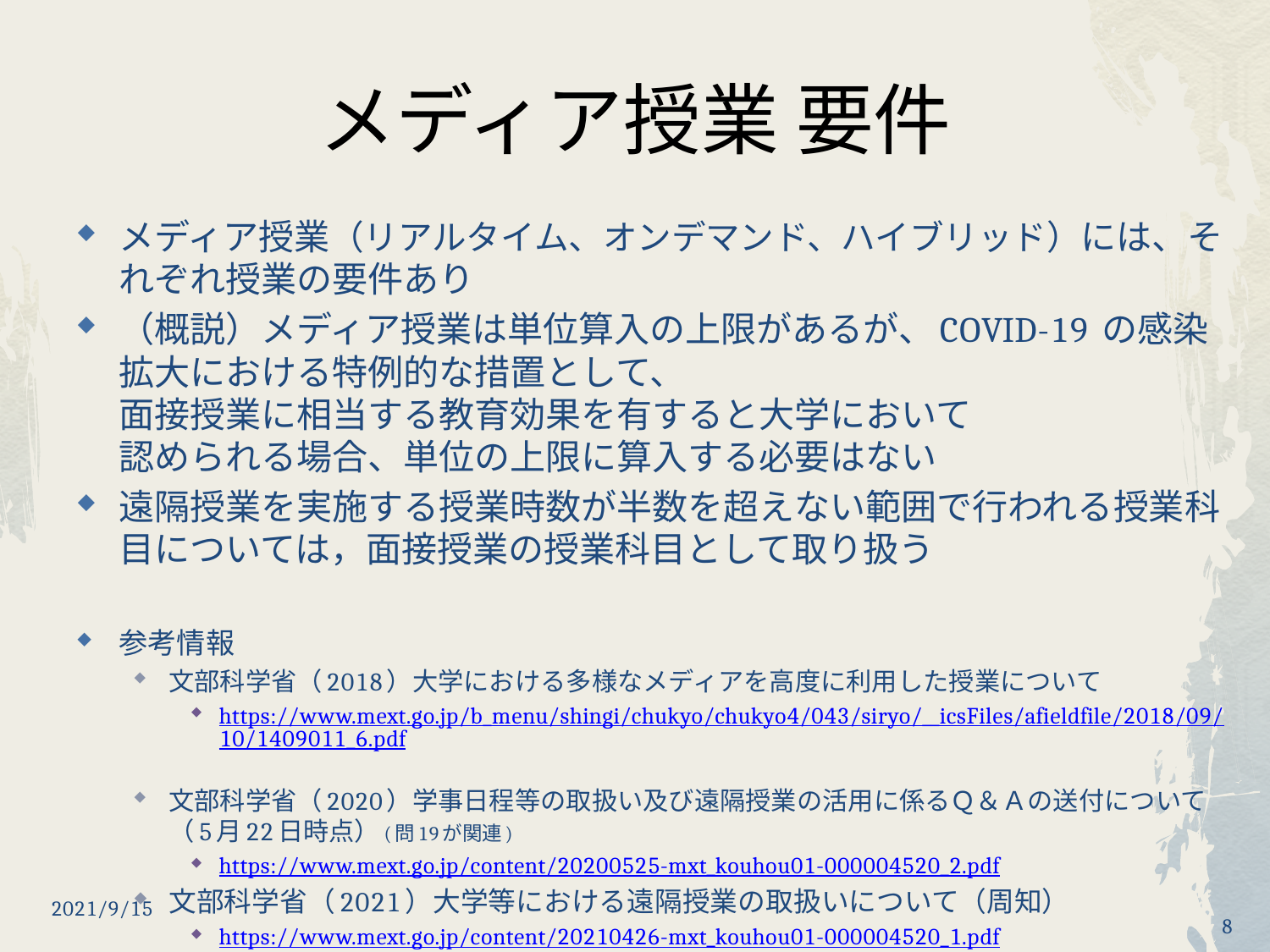

# メディア授業 要件
メディア授業（リアルタイム、オンデマンド、ハイブリッド）には、それぞれ授業の要件あり
（概説）メディア授業は単位算入の上限があるが、COVID-19 の感染拡大における特例的な措置として、
面接授業に相当する教育効果を有すると大学において
認められる場合、単位の上限に算入する必要はない
遠隔授業を実施する授業時数が半数を超えない範囲で行われる授業科目については，面接授業の授業科目として取り扱う

参考情報
文部科学省（2018）大学における多様なメディアを高度に利用した授業について
https://www.mext.go.jp/b_menu/shingi/chukyo/chukyo4/043/siryo/__icsFiles/afieldfile/2018/09/10/1409011_6.pdf
文部科学省（2020）学事日程等の取扱い及び遠隔授業の活用に係るＱ＆Ａの送付について（5月22日時点）(問19が関連)
https://www.mext.go.jp/content/20200525-mxt_kouhou01-000004520_2.pdf
文部科学省（2021）大学等における遠隔授業の取扱いについて（周知）
https://www.mext.go.jp/content/20210426-mxt_kouhou01-000004520_1.pdf
2021/9/15
8